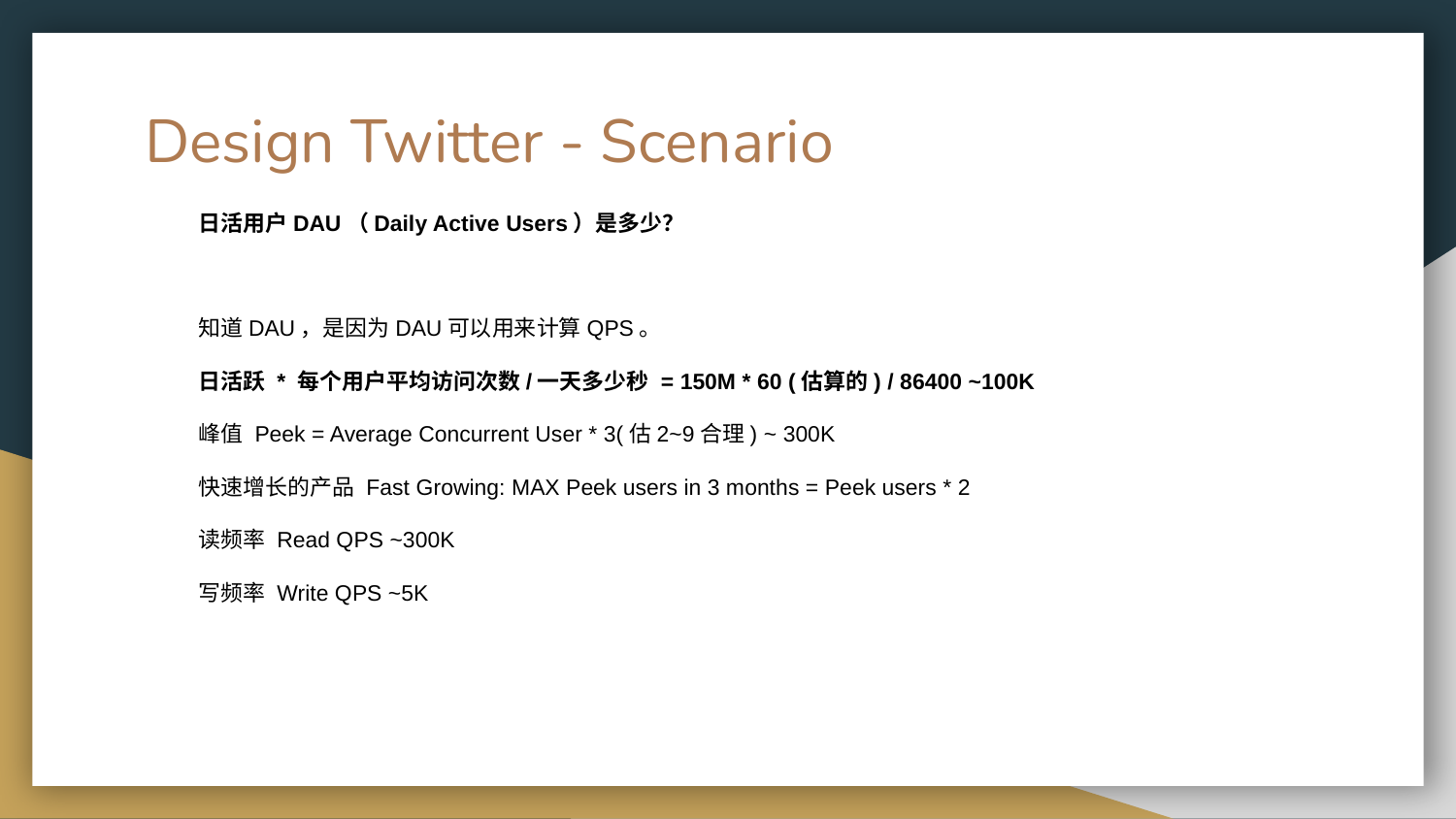

# Design Twitter - Scenario
日活用户DAU（Daily Active Users）是多少？

知道DAU，是因为DAU可以用来计算QPS。
日活跃 * 每个用户平均访问次数/一天多少秒 = 150M * 60 (估算的) / 86400 ~100K
峰值 Peek = Average Concurrent User * 3(估2~9合理) ~ 300K
快速增长的产品 Fast Growing: MAX Peek users in 3 months = Peek users * 2
读频率 Read QPS ~300K
写频率 Write QPS ~5K